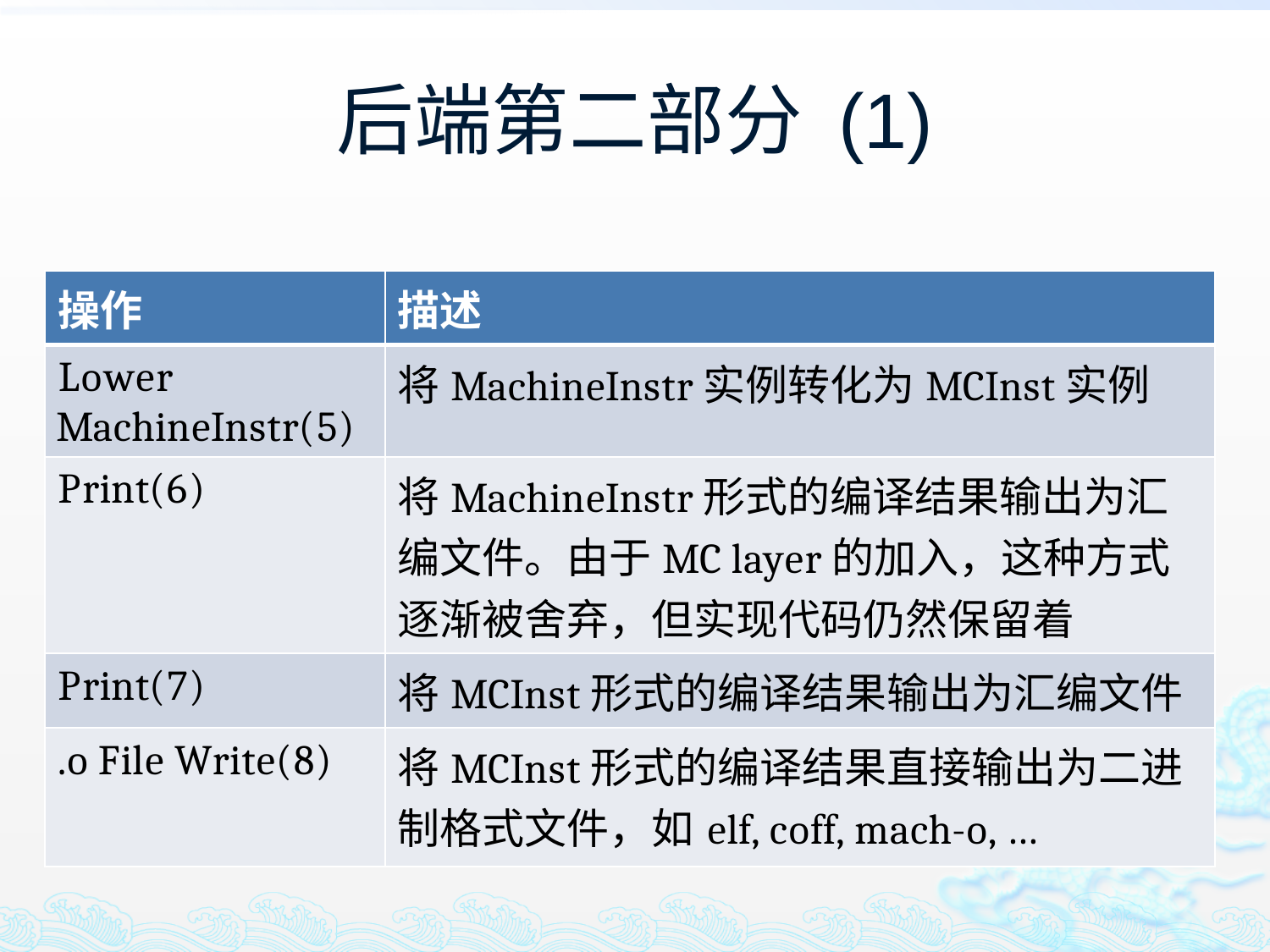

# 后端第二部分 (1)
| 操作 | 描述 |
| --- | --- |
| Lower MachineInstr(5) | 将MachineInstr实例转化为MCInst实例 |
| Print(6) | 将MachineInstr形式的编译结果输出为汇编文件。由于MC layer的加入，这种方式逐渐被舍弃，但实现代码仍然保留着 |
| Print(7) | 将MCInst形式的编译结果输出为汇编文件 |
| .o File Write(8) | 将MCInst形式的编译结果直接输出为二进制格式文件，如elf, coff, mach-o, … |